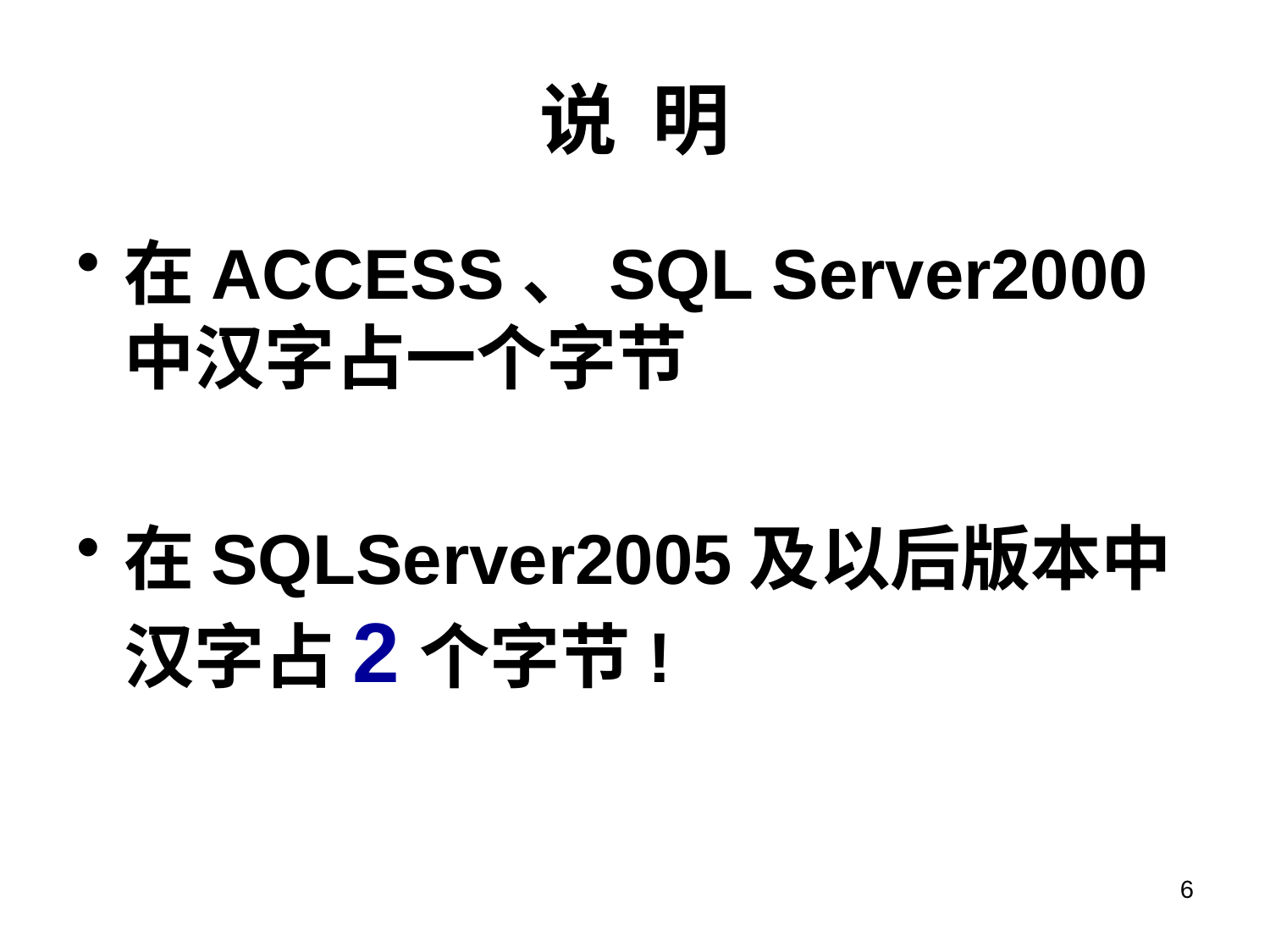

# 说  明
在ACCESS、SQL Server2000中汉字占一个字节

在SQLServer2005及以后版本中汉字占2个字节!
6